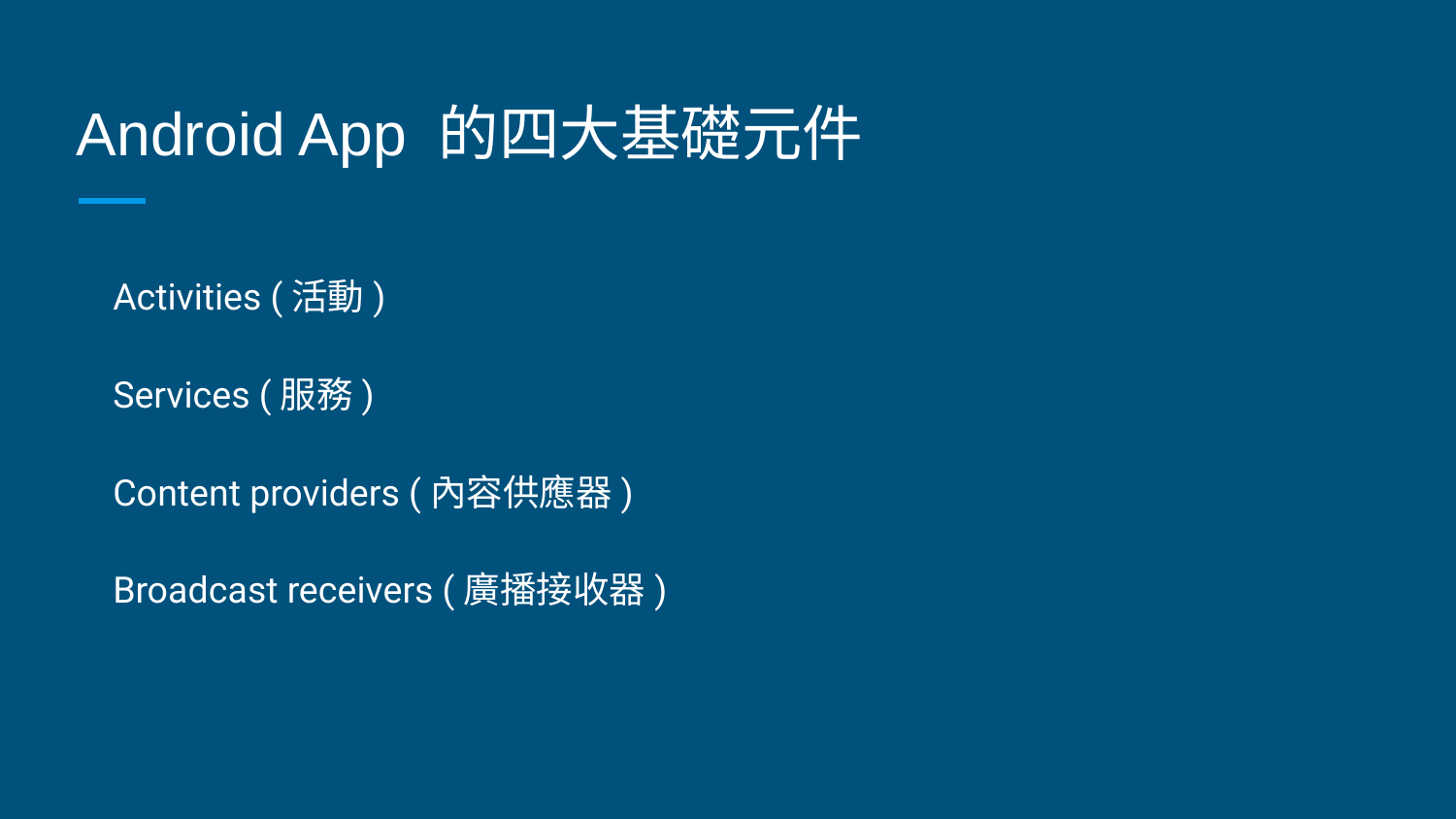

# Android App 的四大基礎元件
Activities (活動)
Services (服務)
Content providers (內容供應器)
Broadcast receivers (廣播接收器)